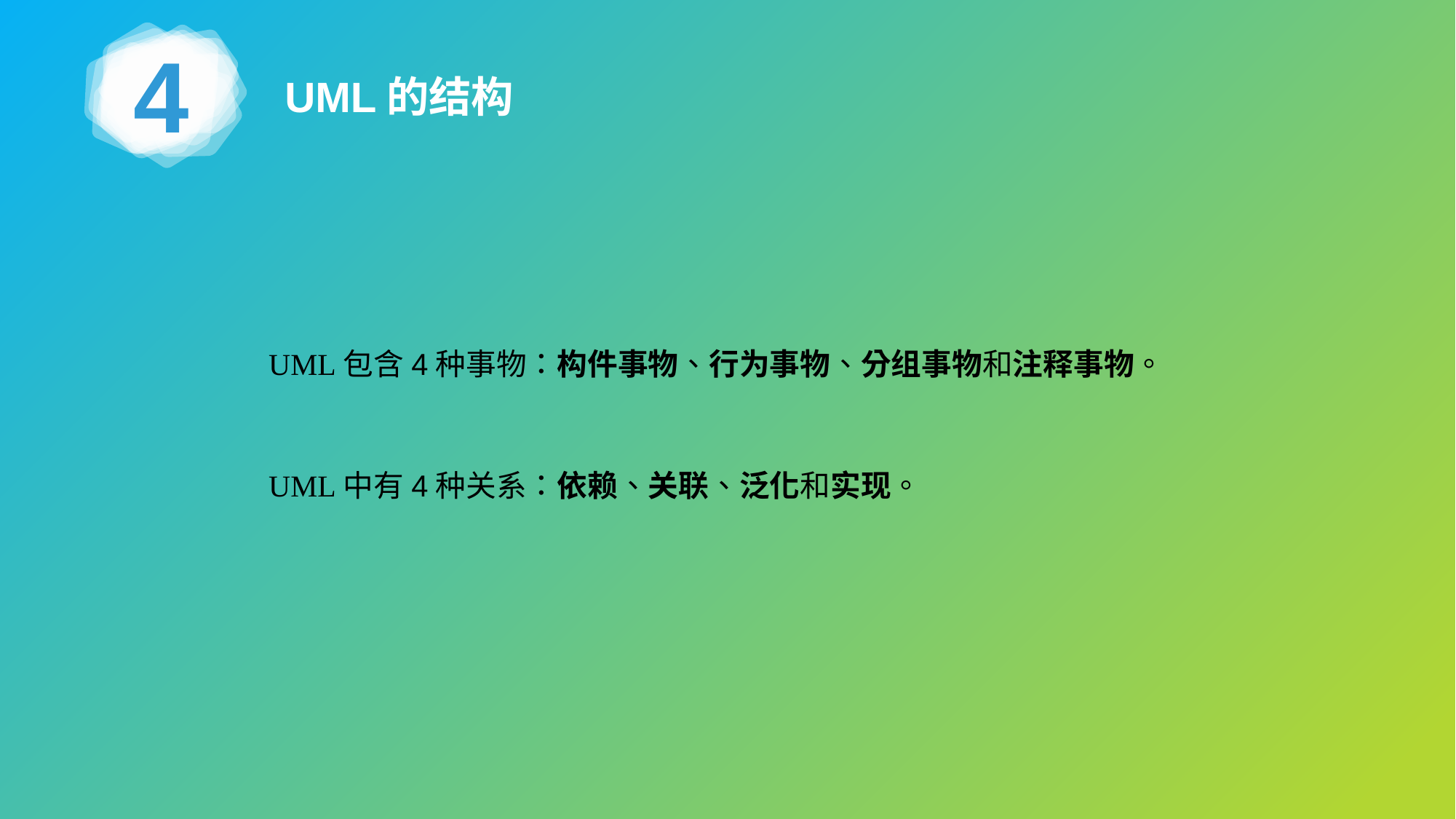

4

UML的结构
UML包含4种事物：构件事物、行为事物、分组事物和注释事物。

UML中有4种关系：依赖、关联、泛化和实现。